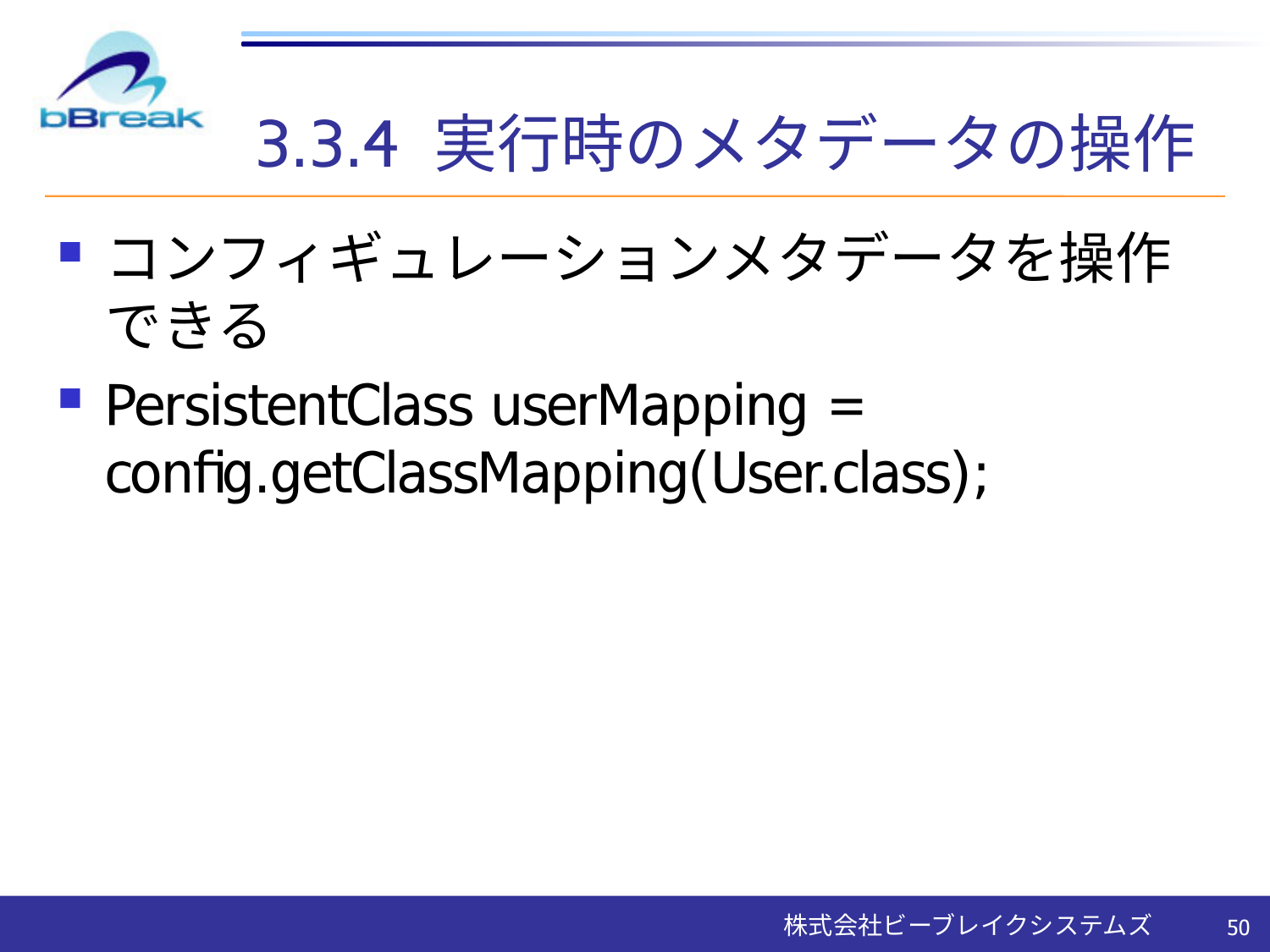

# 3.3.4 実行時のメタデータの操作
コンフィギュレーションメタデータを操作できる
PersistentClass userMapping = config.getClassMapping(User.class);